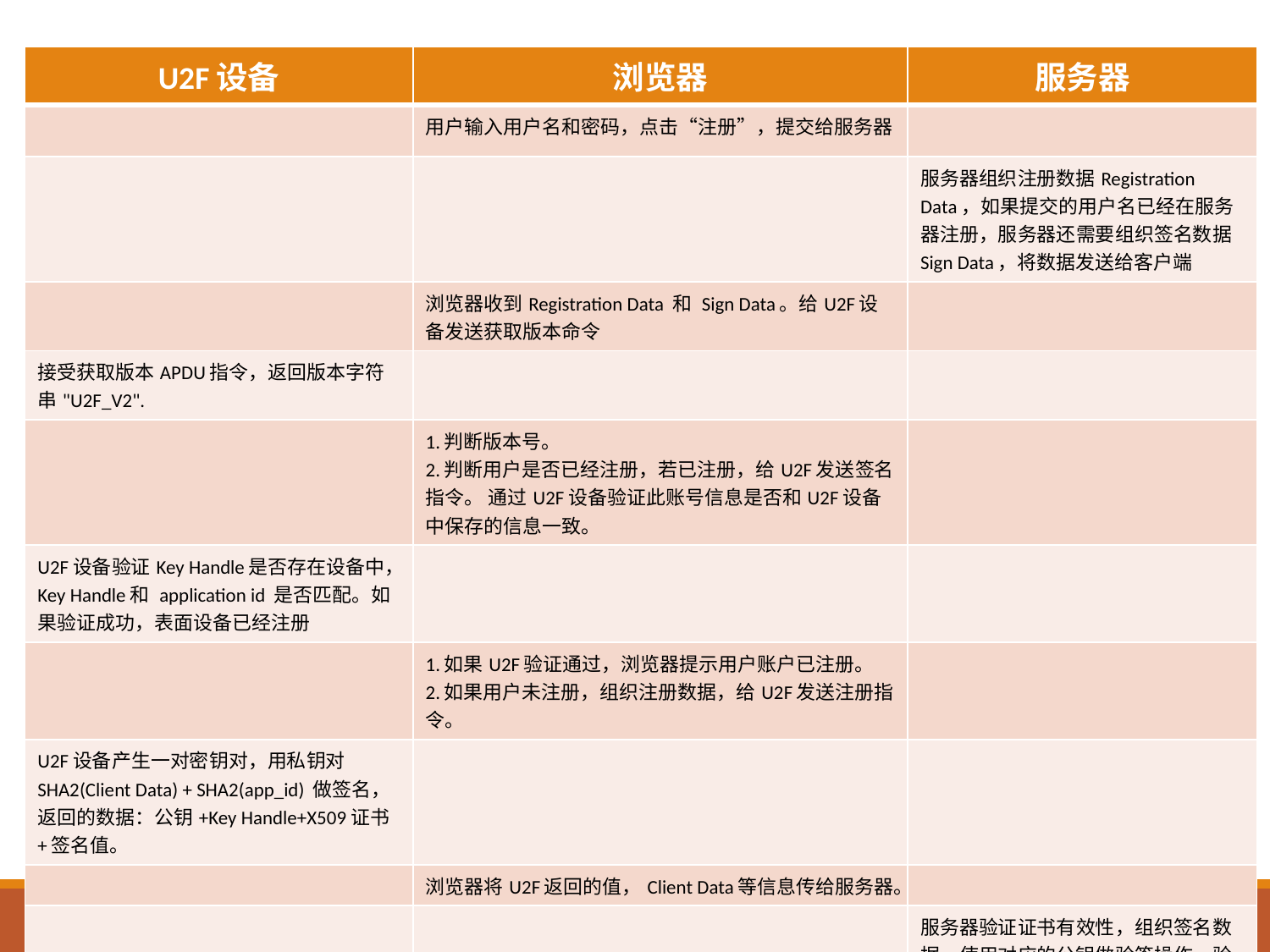

| U2F设备 | 浏览器 | 服务器 |
| --- | --- | --- |
|  | 用户输入用户名和密码，点击“注册”，提交给服务器 |  |
|  |  | 服务器组织注册数据Registration Data，如果提交的用户名已经在服务器注册，服务器还需要组织签名数据Sign Data，将数据发送给客户端 |
|  | 浏览器收到Registration Data 和 Sign Data。给U2F设备发送获取版本命令 |  |
| 接受获取版本APDU指令，返回版本字符串"U2F\_V2". |  |  |
|  | 1.判断版本号。 2.判断用户是否已经注册，若已注册，给U2F发送签名指令。 通过U2F设备验证此账号信息是否和U2F设备中保存的信息一致。 |  |
| U2F设备验证Key Handle是否存在设备中，Key Handle和 application id 是否匹配。如果验证成功，表面设备已经注册 |  |  |
|  | 1.如果U2F验证通过，浏览器提示用户账户已注册。 2.如果用户未注册，组织注册数据，给U2F发送注册指令。 |  |
| U2F设备产生一对密钥对，用私钥对SHA2(Client Data) + SHA2(app\_id) 做签名， 返回的数据：公钥+Key Handle+X509证书+签名值。 |  |  |
|  | 浏览器将U2F返回的值，Client Data等信息传给服务器。 |  |
|  |  | 服务器验证证书有效性，组织签名数据，使用对应的公钥做验签操作，验签成功，服务器将账户信息和公钥，Key Handle等信息关联在一起。 |
69